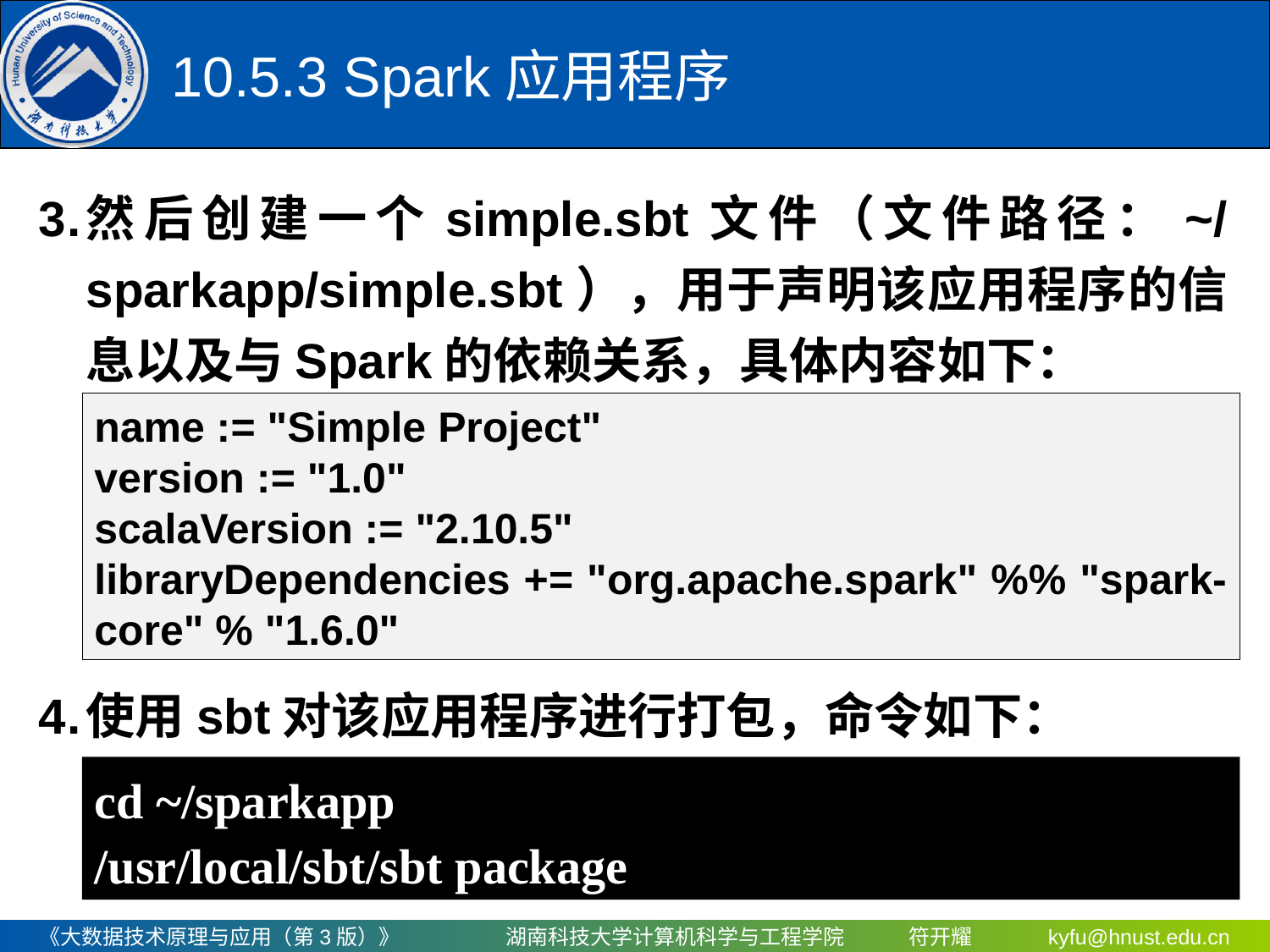

# 10.5.3 Spark应用程序
然后创建一个simple.sbt文件（文件路径：~/sparkapp/simple.sbt），用于声明该应用程序的信息以及与Spark的依赖关系，具体内容如下：

使用sbt对该应用程序进行打包，命令如下：

name := "Simple Project"
version := "1.0"
scalaVersion := "2.10.5"
libraryDependencies += "org.apache.spark" %% "spark-core" % "1.6.0"
cd ~/sparkapp
/usr/local/sbt/sbt package